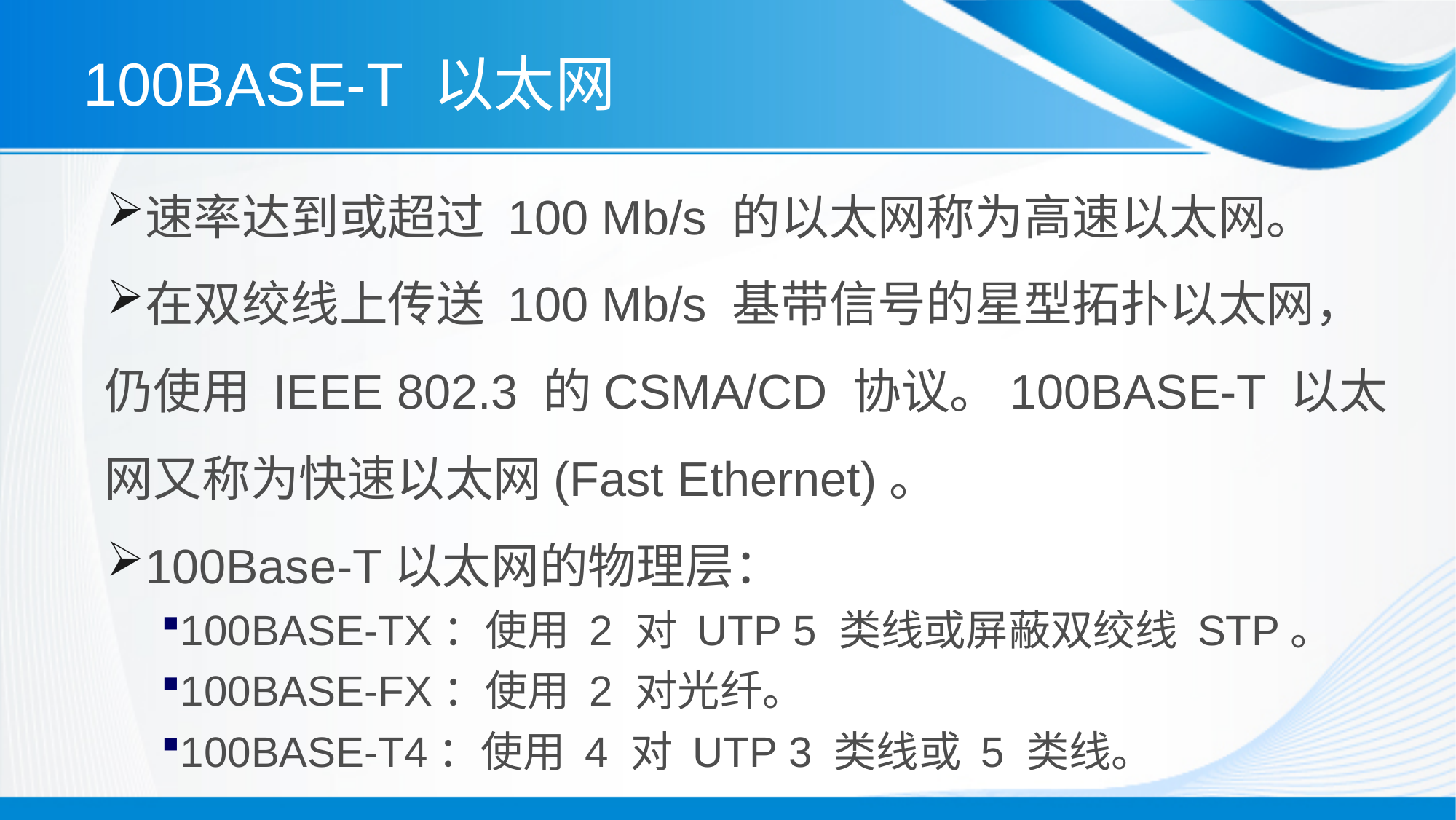

# 100BASE-T 以太网
速率达到或超过 100 Mb/s 的以太网称为高速以太网。
在双绞线上传送 100 Mb/s 基带信号的星型拓扑以太网，仍使用 IEEE 802.3 的CSMA/CD 协议。100BASE-T 以太网又称为快速以太网(Fast Ethernet)。
100Base-T以太网的物理层：
100BASE-TX：使用 2 对 UTP 5 类线或屏蔽双绞线 STP。
100BASE-FX：使用 2 对光纤。
100BASE-T4：使用 4 对 UTP 3 类线或 5 类线。